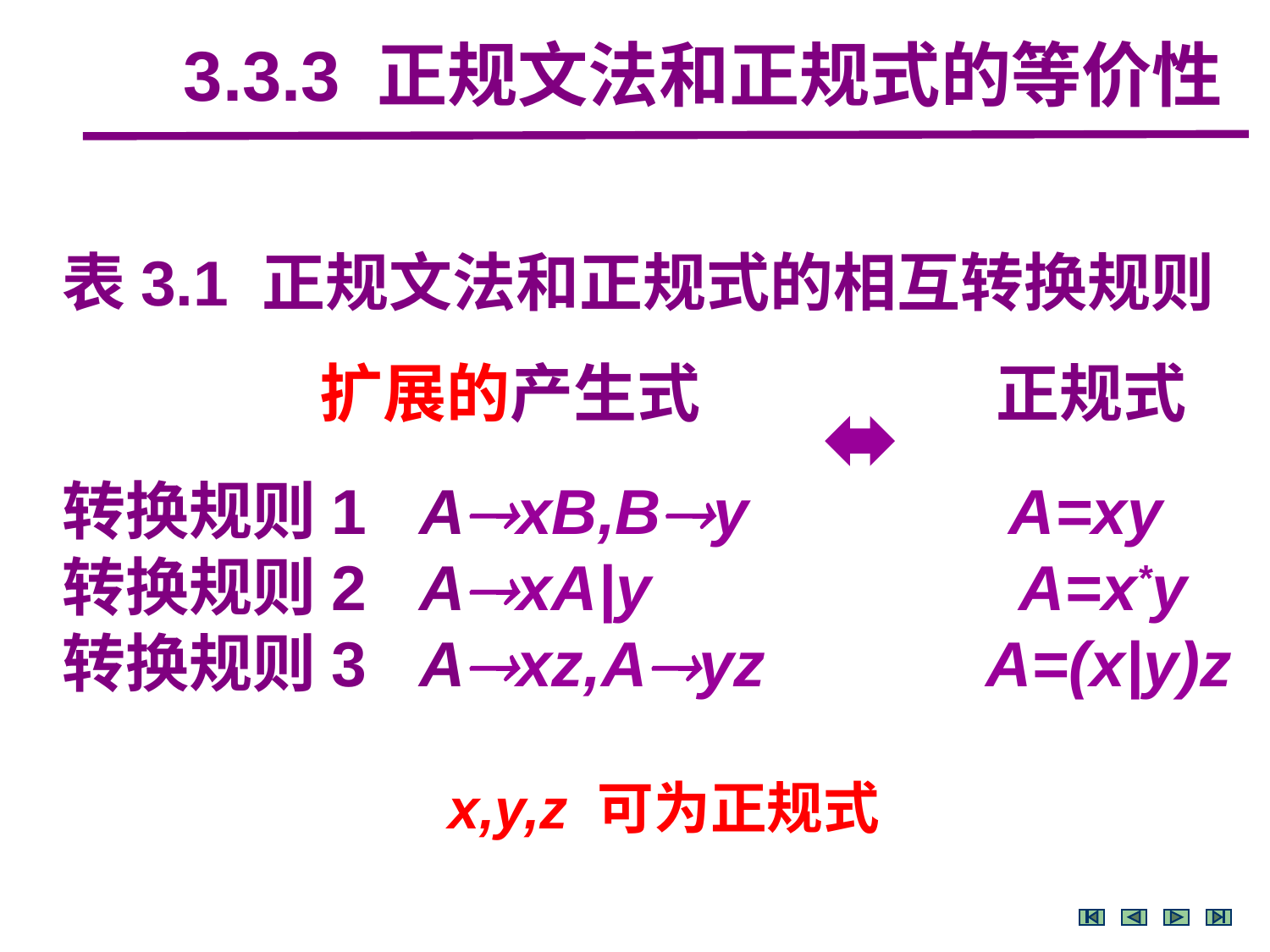

3.3.3 正规文法和正规式的等价性
表3.1 正规文法和正规式的相互转换规则

转换规则1   A→xB,B→y               A=xy
转换规则2   A→xA|y		 	    A=x*y
转换规则3   A→xz,A→yz		  A=(x|y)z
扩展的产生式
正规式

x,y,z 可为正规式